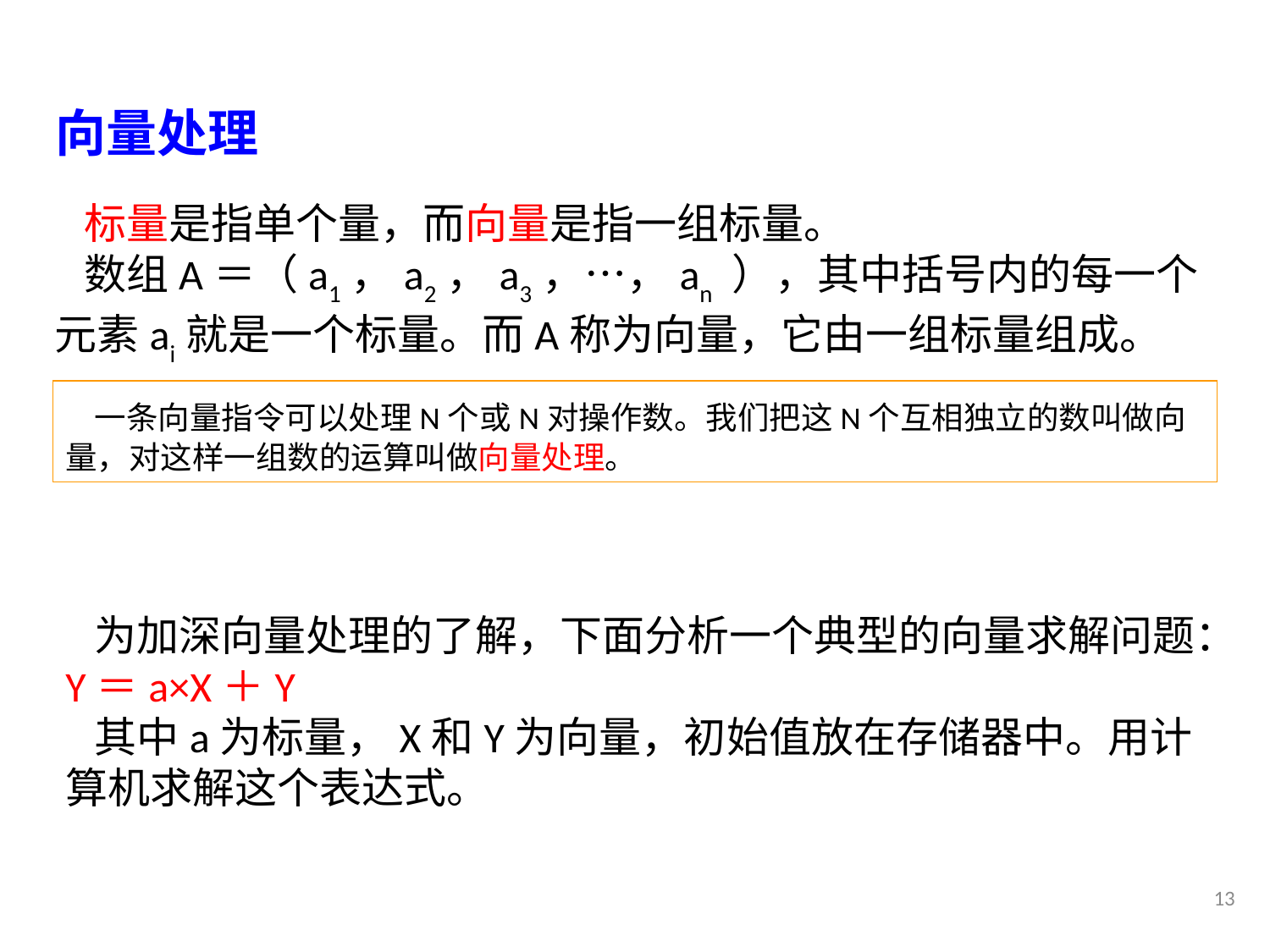

向量处理
  标量是指单个量，而向量是指一组标量。
  数组A＝（a1，a2，a3，…，an ），其中括号内的每一个元素ai就是一个标量。而A称为向量，它由一组标量组成。
  一条向量指令可以处理N个或N对操作数。我们把这N个互相独立的数叫做向量，对这样一组数的运算叫做向量处理。
  为加深向量处理的了解，下面分析一个典型的向量求解问题：Y＝a×X＋Y
  其中a为标量，X和Y为向量，初始值放在存储器中。用计算机求解这个表达式。
13